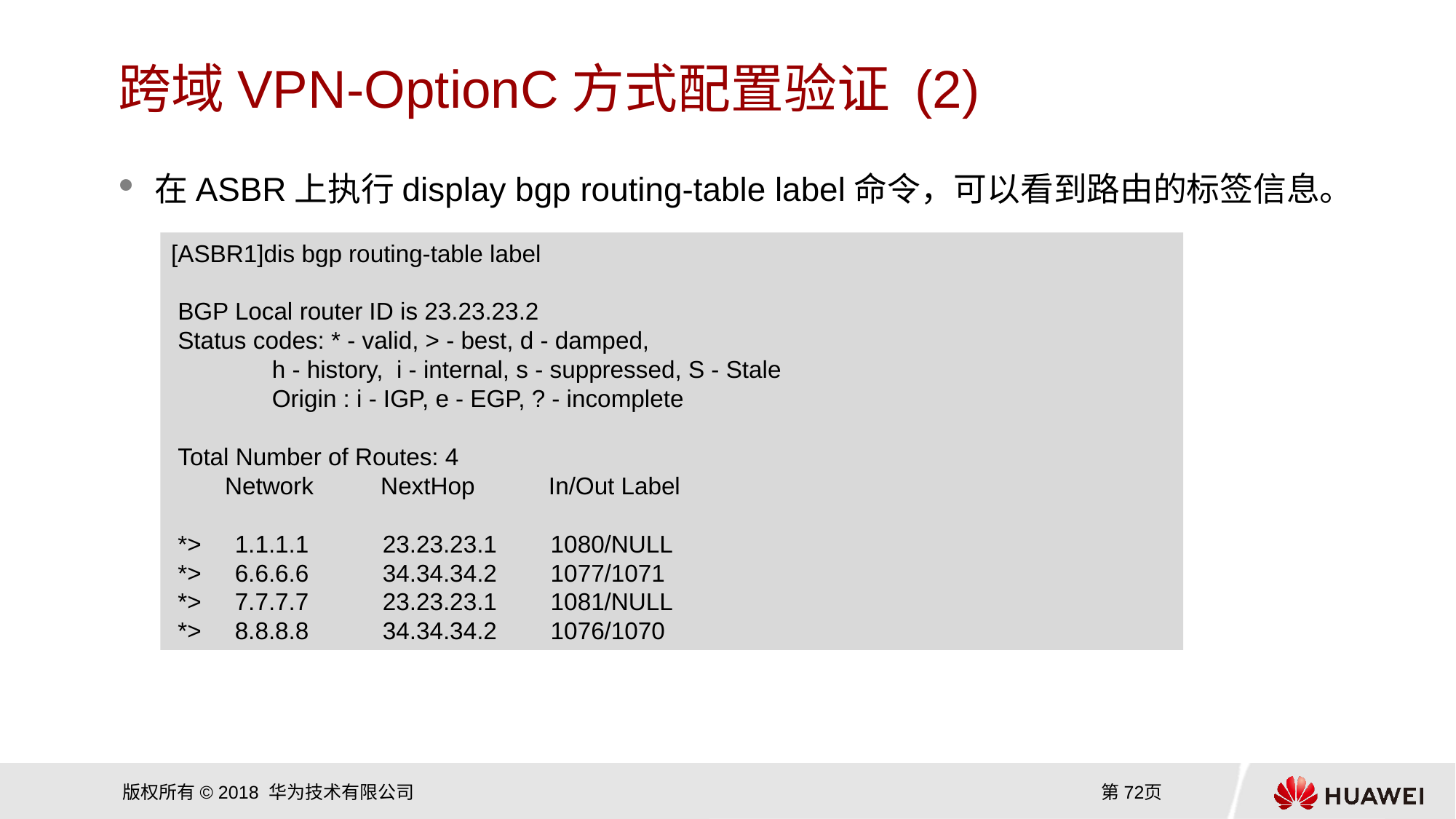

# 跨域VPN-OptionC方式配置验证 (2)
在ASBR上执行display bgp routing-table label命令，可以看到路由的标签信息。

[ASBR1]dis bgp routing-table label

 BGP Local router ID is 23.23.23.2
 Status codes: * - valid, > - best, d - damped,
               h - history,  i - internal, s - suppressed, S - Stale
               Origin : i - IGP, e - EGP, ? - incomplete

 Total Number of Routes: 4
        Network          NextHop           In/Out Label

 *>     1.1.1.1           23.23.23.1        1080/NULL
 *>     6.6.6.6           34.34.34.2        1077/1071
 *>     7.7.7.7           23.23.23.1        1081/NULL
 *>     8.8.8.8           34.34.34.2        1076/1070